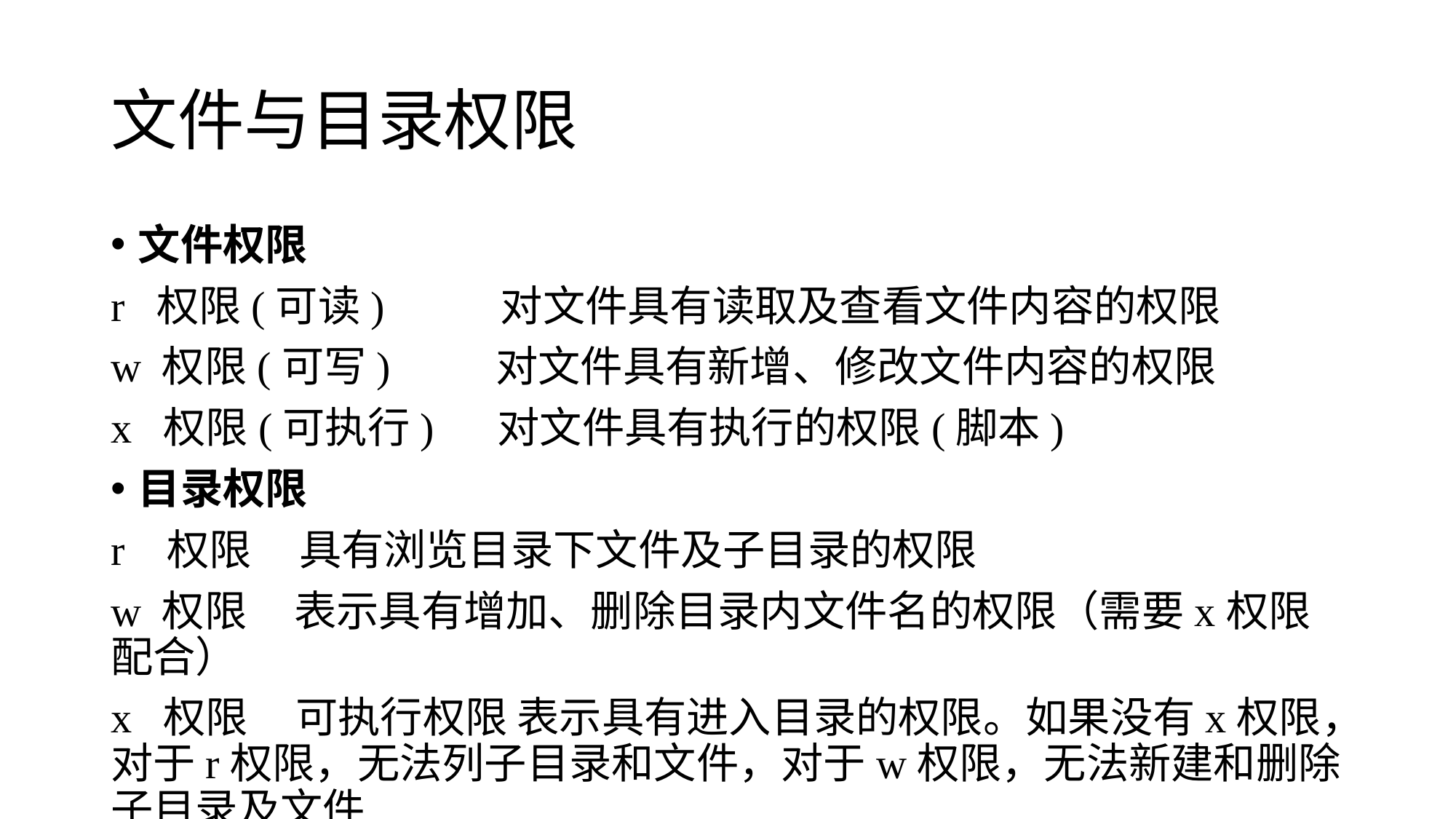

# 文件与目录权限
文件权限
r  权限(可读)          对文件具有读取及查看文件内容的权限
w 权限(可写)         对文件具有新增、修改文件内容的权限
x  权限(可执行)     对文件具有执行的权限(脚本)
目录权限
r   权限     具有浏览目录下文件及子目录的权限
w 权限     表示具有增加、删除目录内文件名的权限（需要x权限配合）
x  权限     可执行权限 表示具有进入目录的权限。如果没有x权限，对于r权限，无法列子目录和文件，对于w权限，无法新建和删除子目录及文件